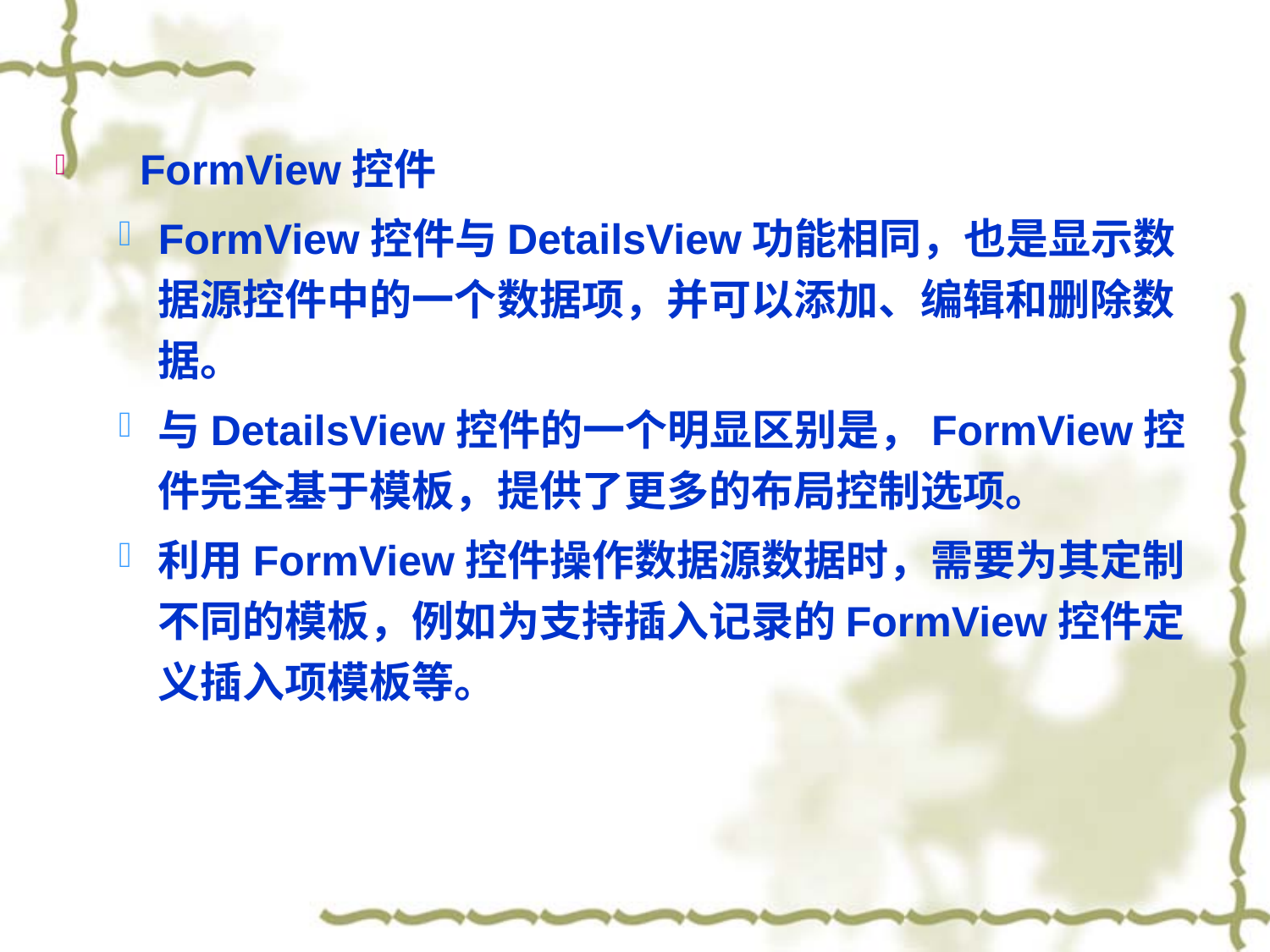

FormView控件
FormView控件与DetailsView功能相同，也是显示数据源控件中的一个数据项，并可以添加、编辑和删除数据。
与DetailsView控件的一个明显区别是，FormView控件完全基于模板，提供了更多的布局控制选项。
利用FormView控件操作数据源数据时，需要为其定制不同的模板，例如为支持插入记录的FormView控件定义插入项模板等。